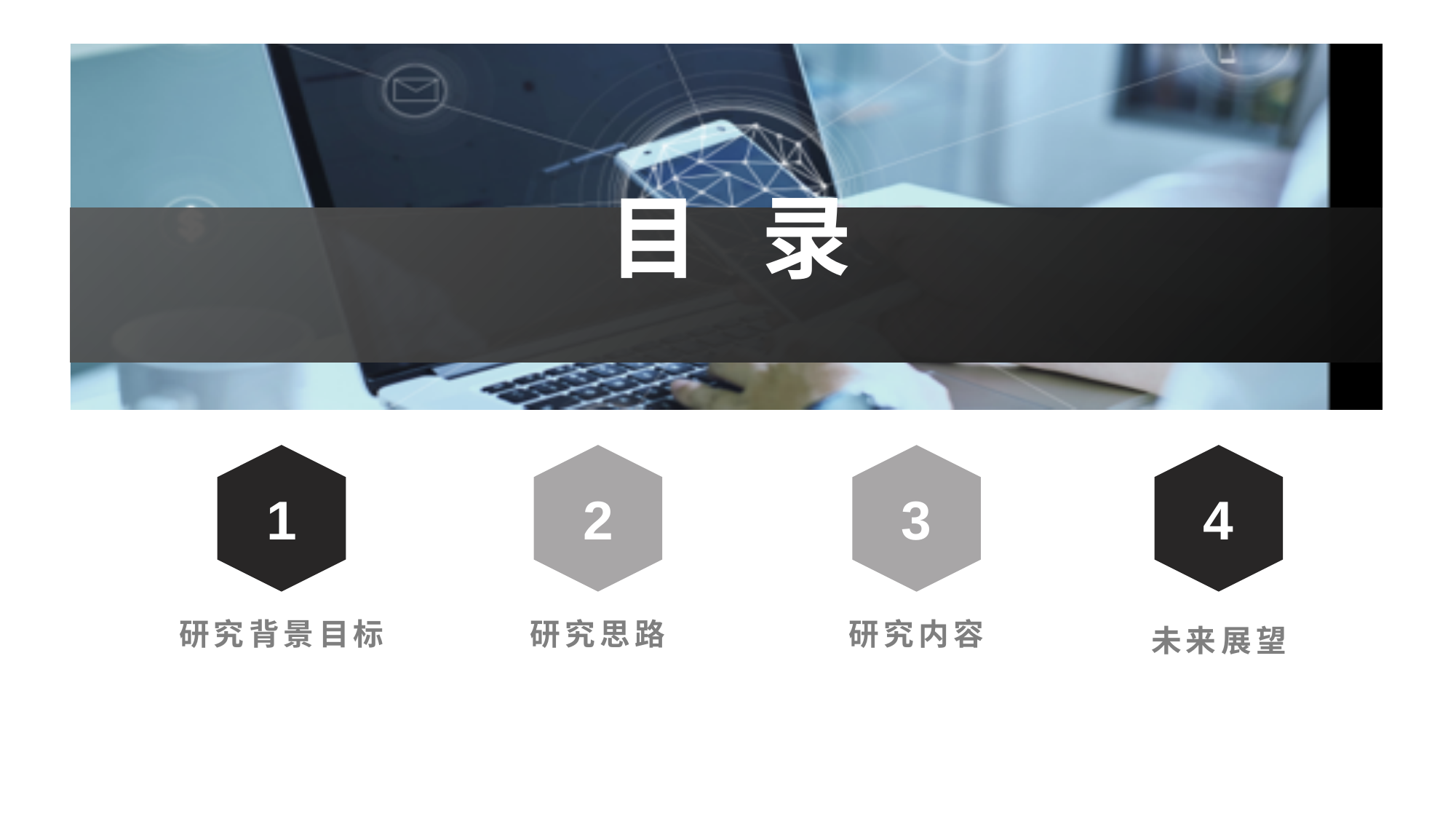

目   录

1
2
4
3
研究思路
研究内容
研究背景目标
未来展望